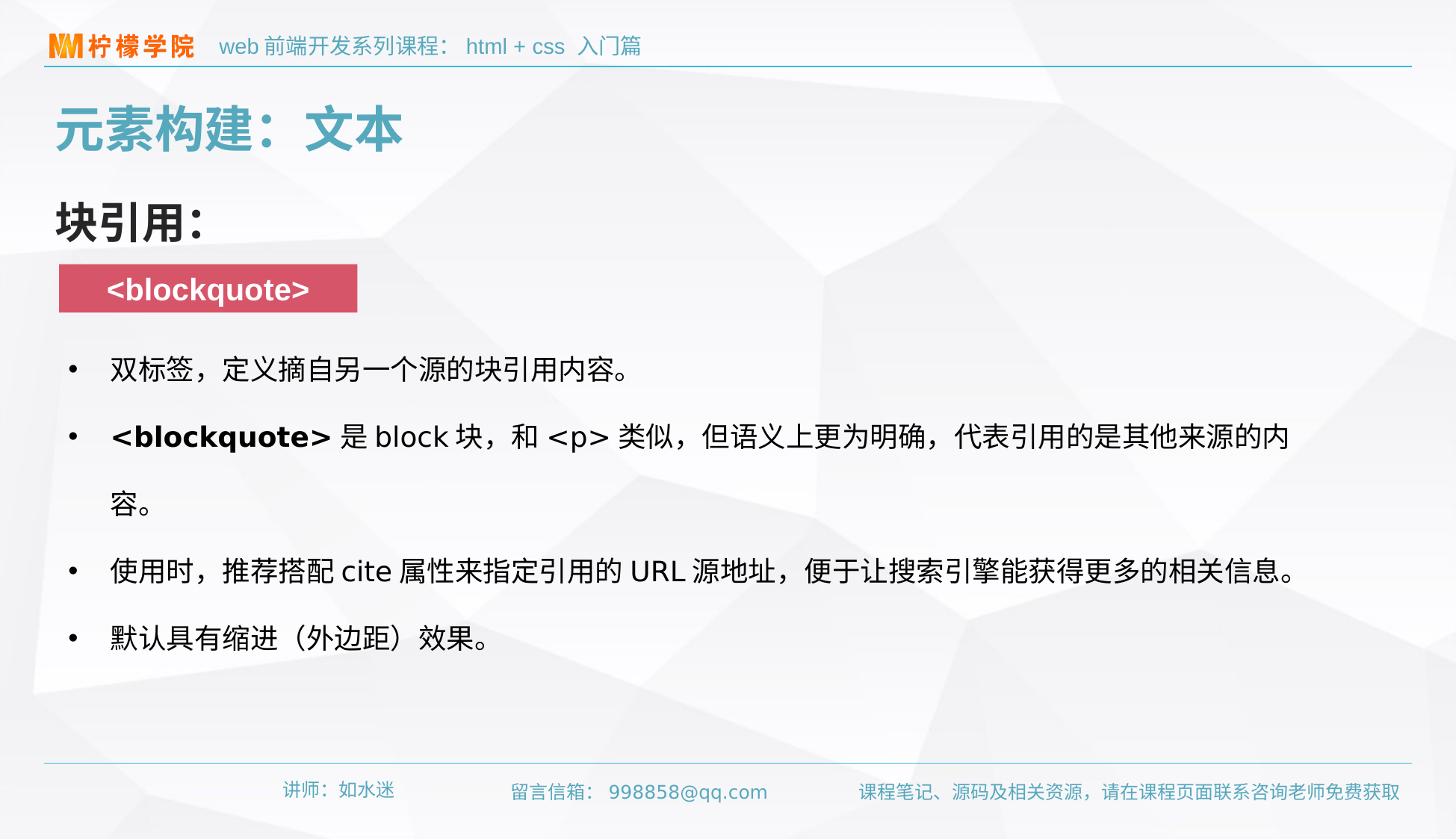

元素构建：文本
块引用：
<blockquote>
双标签，定义摘自另一个源的块引用内容。
<blockquote>是block块，和<p>类似，但语义上更为明确，代表引用的是其他来源的内容。
使用时，推荐搭配cite属性来指定引用的URL源地址，便于让搜索引擎能获得更多的相关信息。
默认具有缩进（外边距）效果。